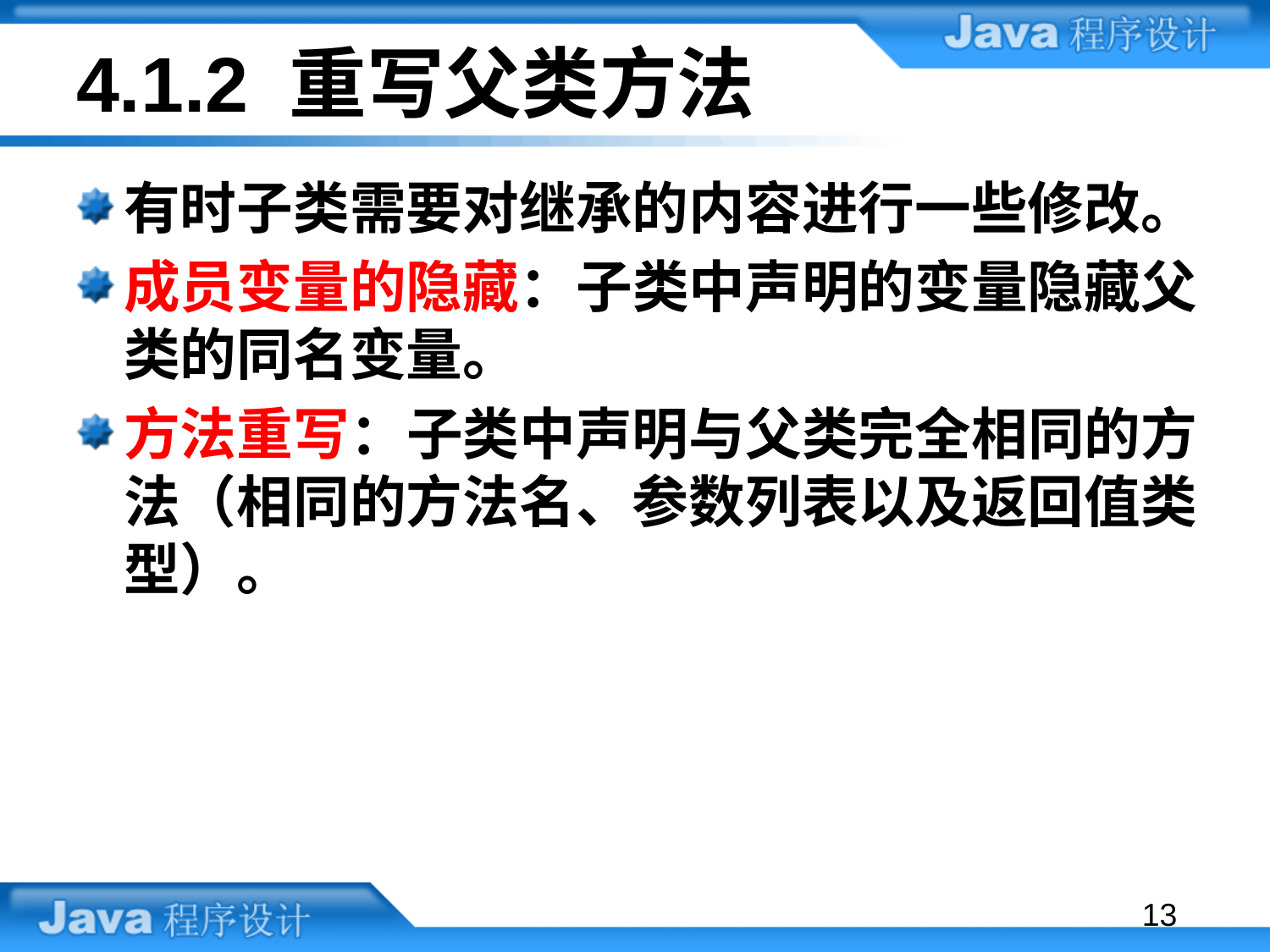

# 4.1.2 重写父类方法
有时子类需要对继承的内容进行一些修改。
成员变量的隐藏：子类中声明的变量隐藏父类的同名变量。
方法重写：子类中声明与父类完全相同的方法（相同的方法名、参数列表以及返回值类型）。